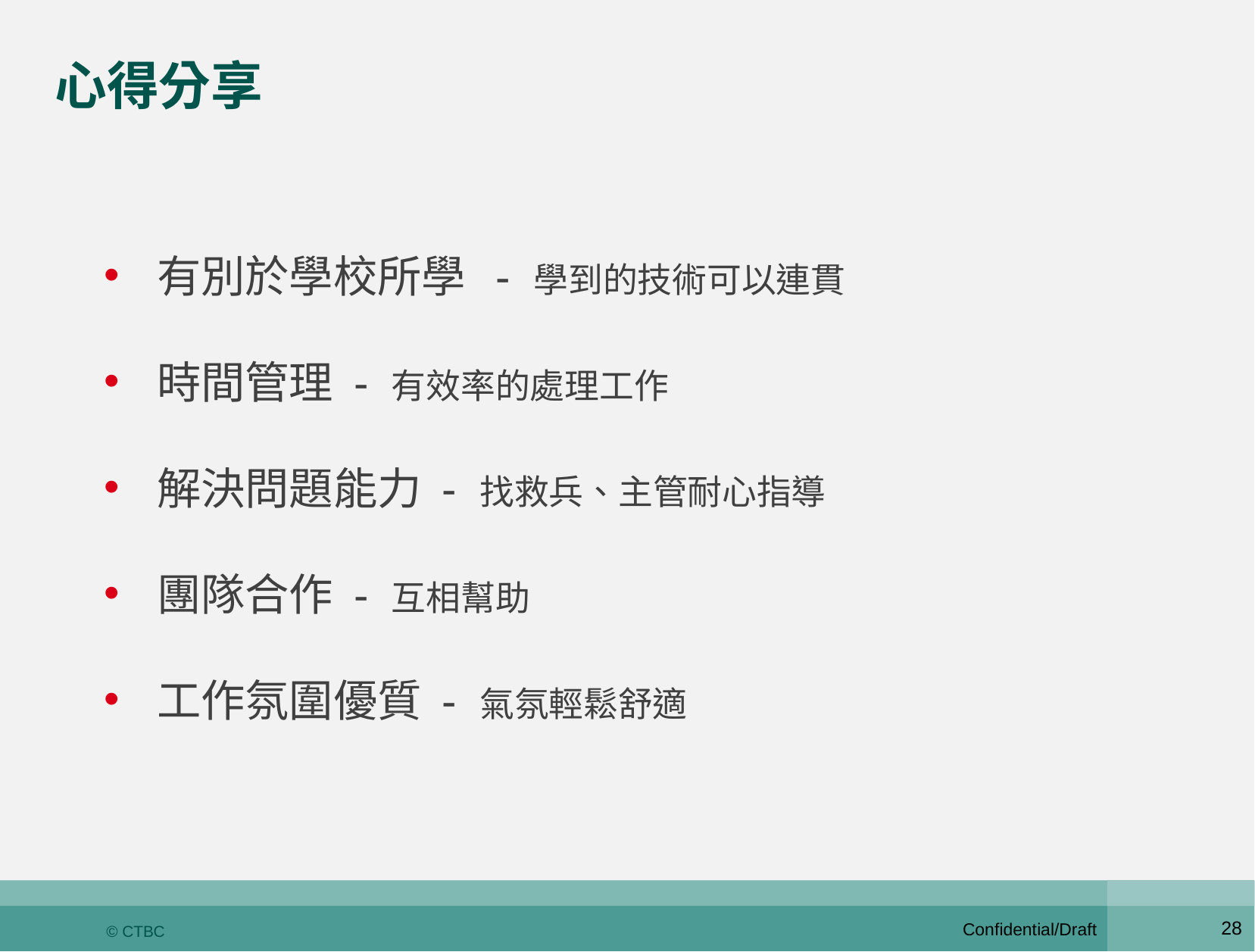

心得分享

有別於學校所學  - 學到的技術可以連貫
時間管理 - 有效率的處理工作
解決問題能力 - 找救兵、主管耐心指導
團隊合作 - 互相幫助
工作氛圍優質 - 氣氛輕鬆舒適

敏捷性和生產率的提高。他們通過分析IT和業務數據，從而獲得收益

■

關於用戶交互，業務活動和支持IT系統行為的見解。

服務改善和成本降低。他們通過大大節省時間和精力來做到這一點

■

確定正常運行時間和性能問題的原因。行為預測通知

預測可以支持資源優化工作。

風險緩解。他們通過分析監視，配置和服務台數據來做到這一點。他們

■

從操作和安全角度識別異常。

競爭差異/破壞。他們通過對市場的快速響應來做到這一點

和基於機器的班次分析得出的最終用戶需求。